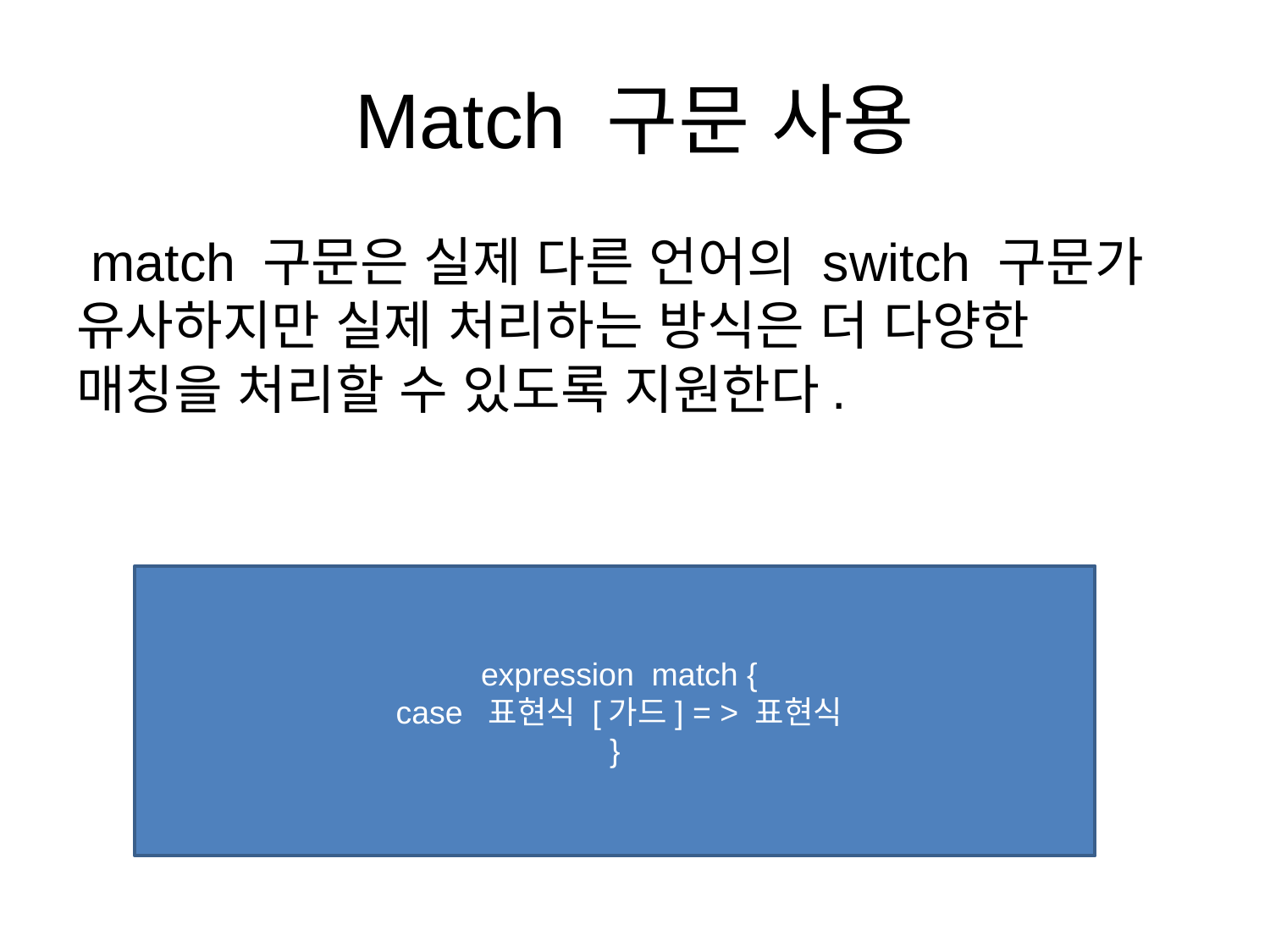

# Match 구문 사용
 match 구문은 실제 다른 언어의 switch 구문가 유사하지만 실제 처리하는 방식은 더 다양한 매칭을 처리할 수 있도록 지원한다.
 expression  match {
 case  표현식 [가드] = > 표현식
}